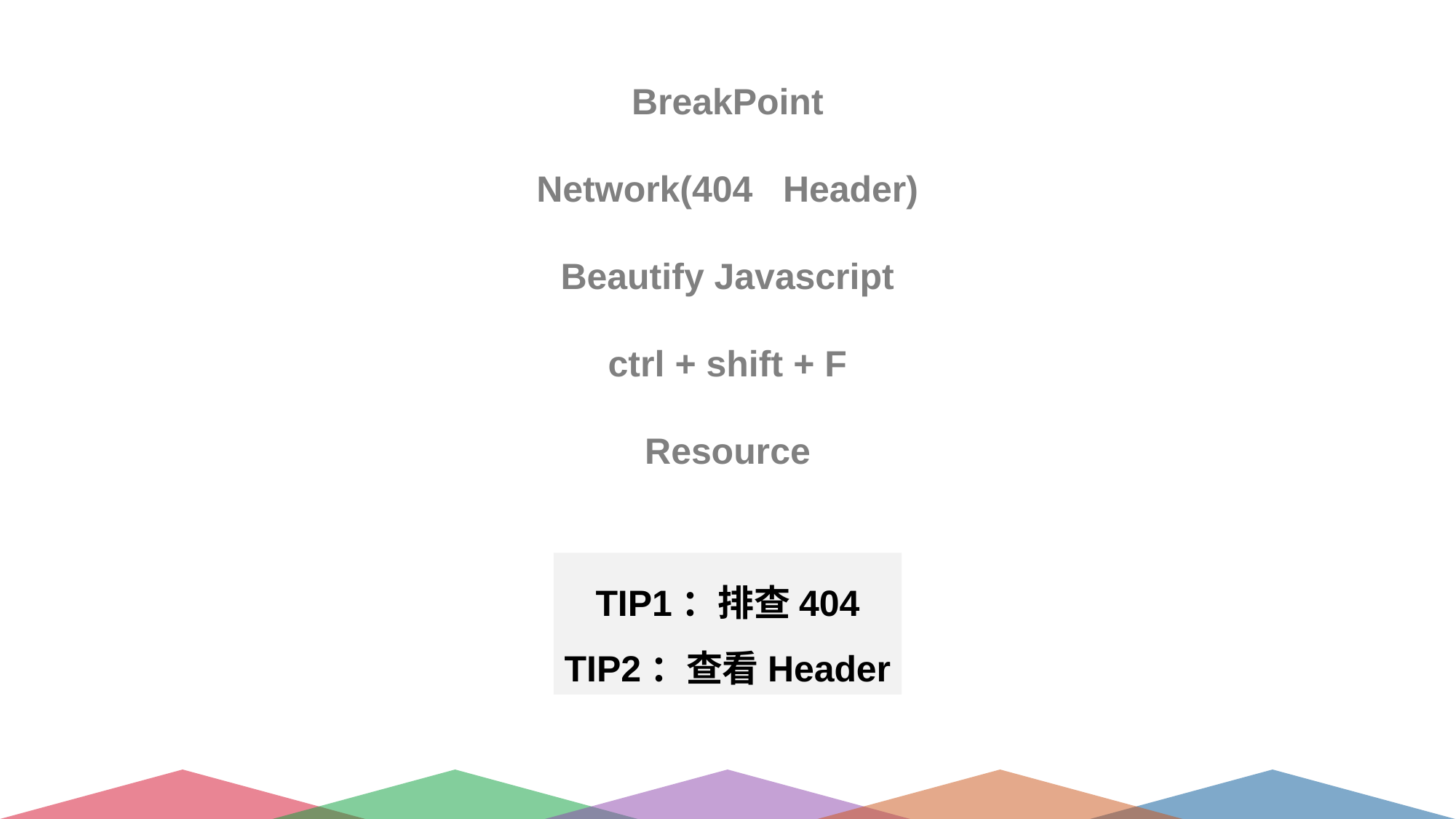

BreakPoint

Network(404   Header)

Beautify Javascript

ctrl + shift + F

Resource
TIP1：排查404
TIP2：查看Header